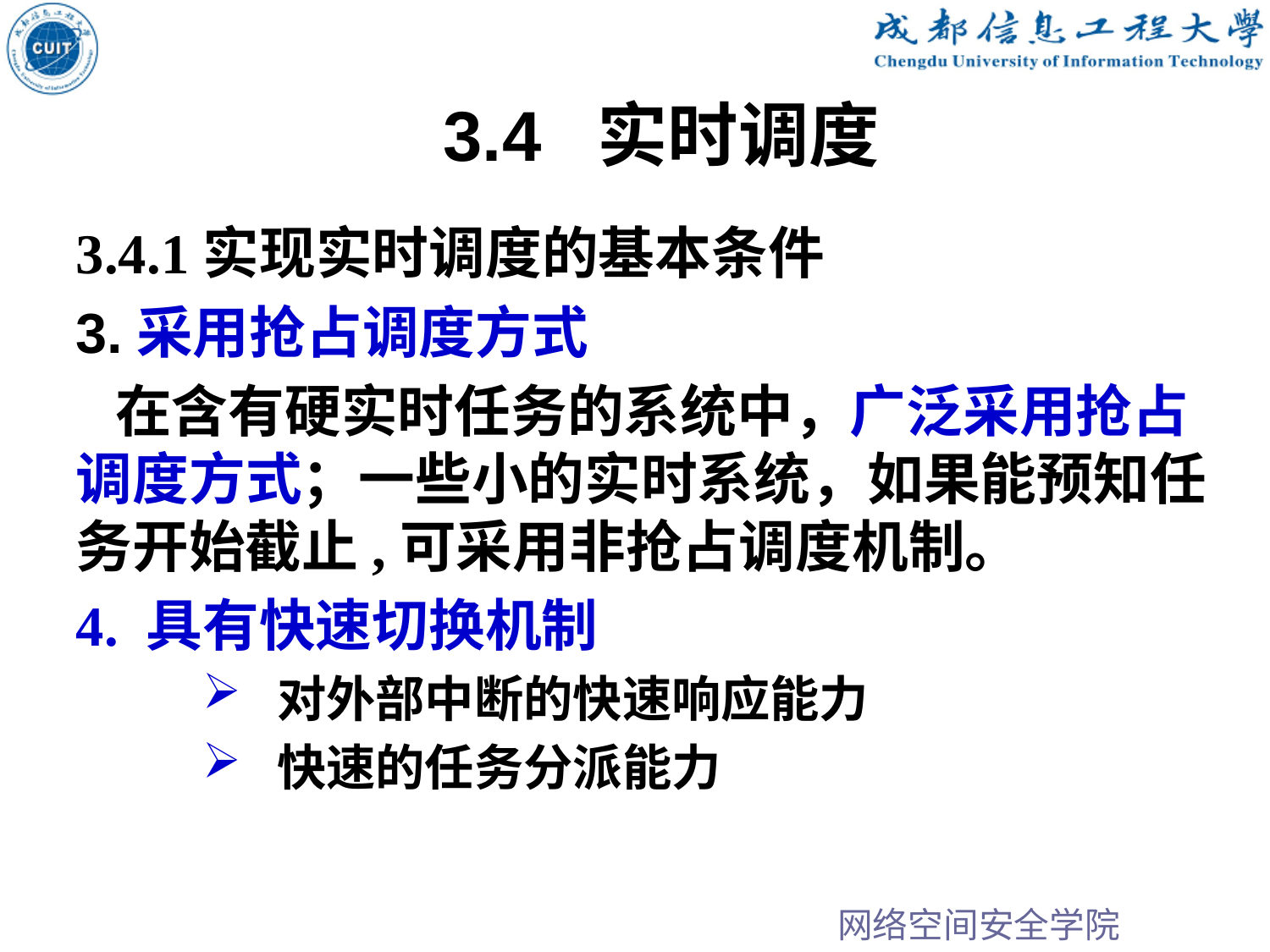

3.4  实时调度
3.4.1实现实时调度的基本条件
3.采用抢占调度方式
  在含有硬实时任务的系统中，广泛采用抢占调度方式；一些小的实时系统，如果能预知任务开始截止,可采用非抢占调度机制。
4. 具有快速切换机制
对外部中断的快速响应能力
快速的任务分派能力